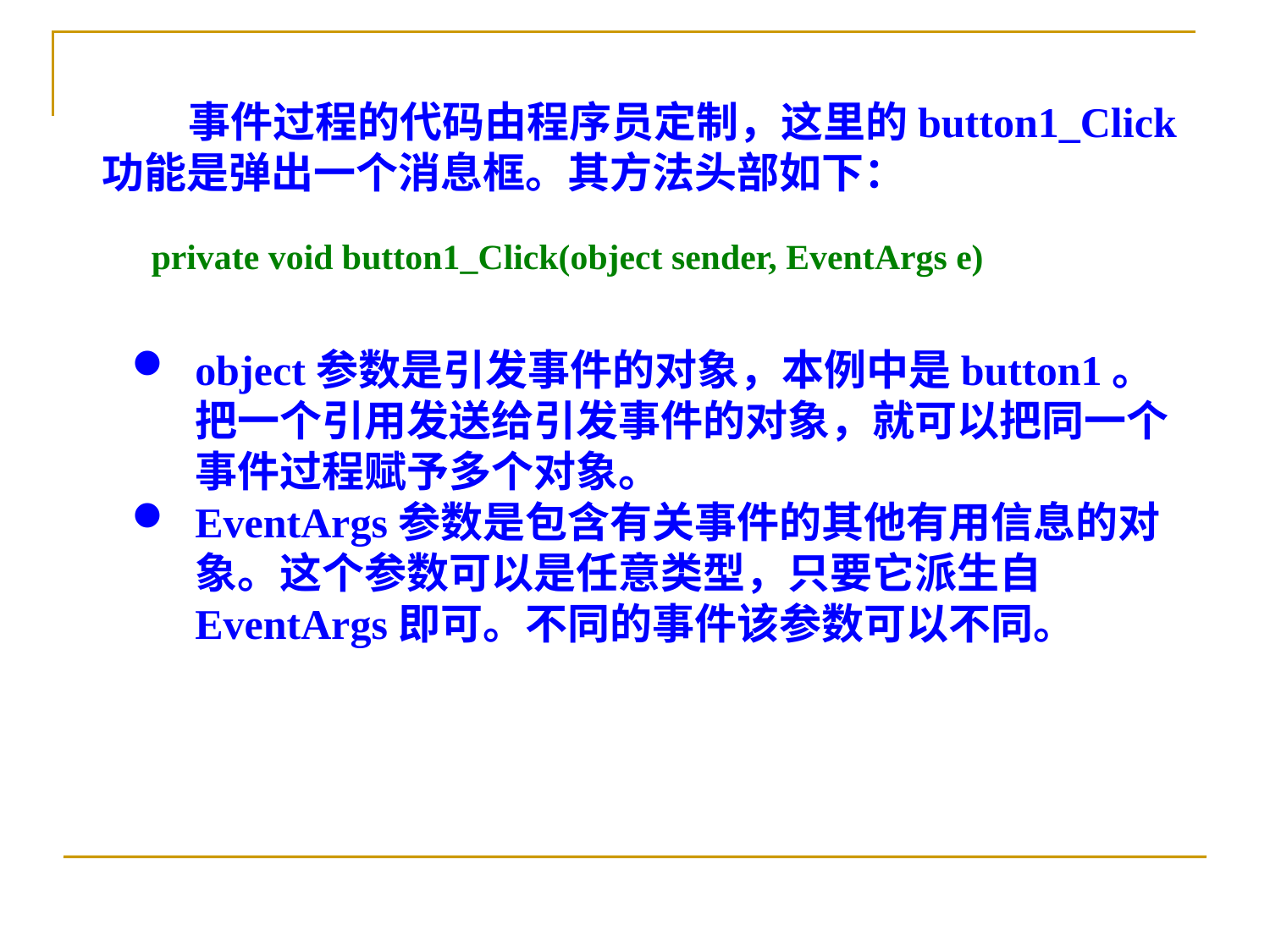

事件过程的代码由程序员定制，这里的button1_Click功能是弹出一个消息框。其方法头部如下：
private void button1_Click(object sender, EventArgs e)
object参数是引发事件的对象，本例中是button1。把一个引用发送给引发事件的对象，就可以把同一个事件过程赋予多个对象。
EventArgs参数是包含有关事件的其他有用信息的对象。这个参数可以是任意类型，只要它派生自EventArgs即可。不同的事件该参数可以不同。